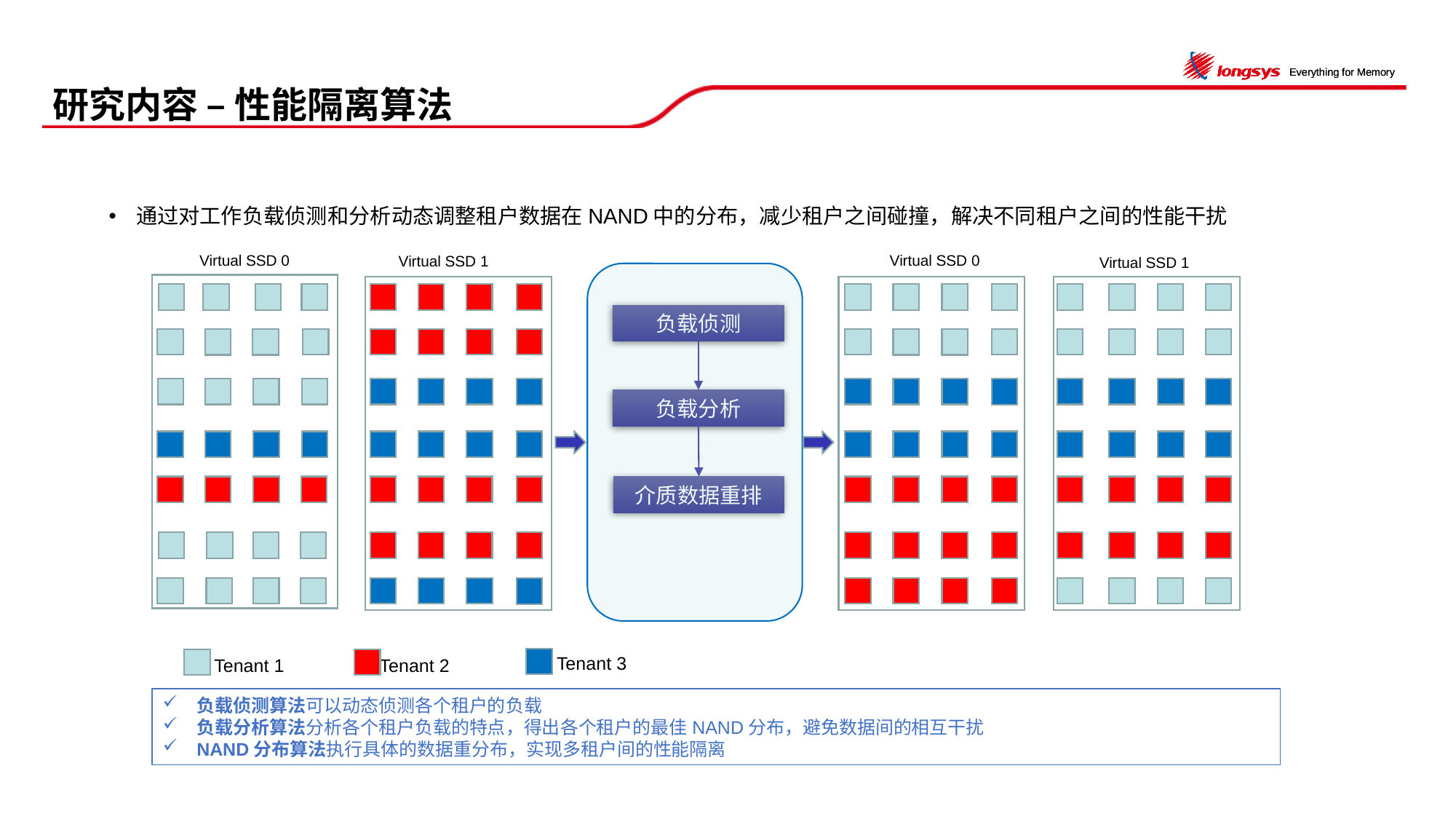

# 研究内容 – 性能隔离算法
通过对工作负载侦测和分析动态调整租户数据在NAND中的分布，减少租户之间碰撞，解决不同租户之间的性能干扰

Virtual SSD 0
Virtual SSD 0
Virtual SSD 1
Virtual SSD 1

负载侦测

负载分析

介质数据重排

Tenant 3

Tenant 2
Tenant 1

负载侦测算法可以动态侦测各个租户的负载
负载分析算法分析各个租户负载的特点，得出各个租户的最佳NAND分布，避免数据间的相互干扰
NAND分布算法执行具体的数据重分布，实现多租户间的性能隔离